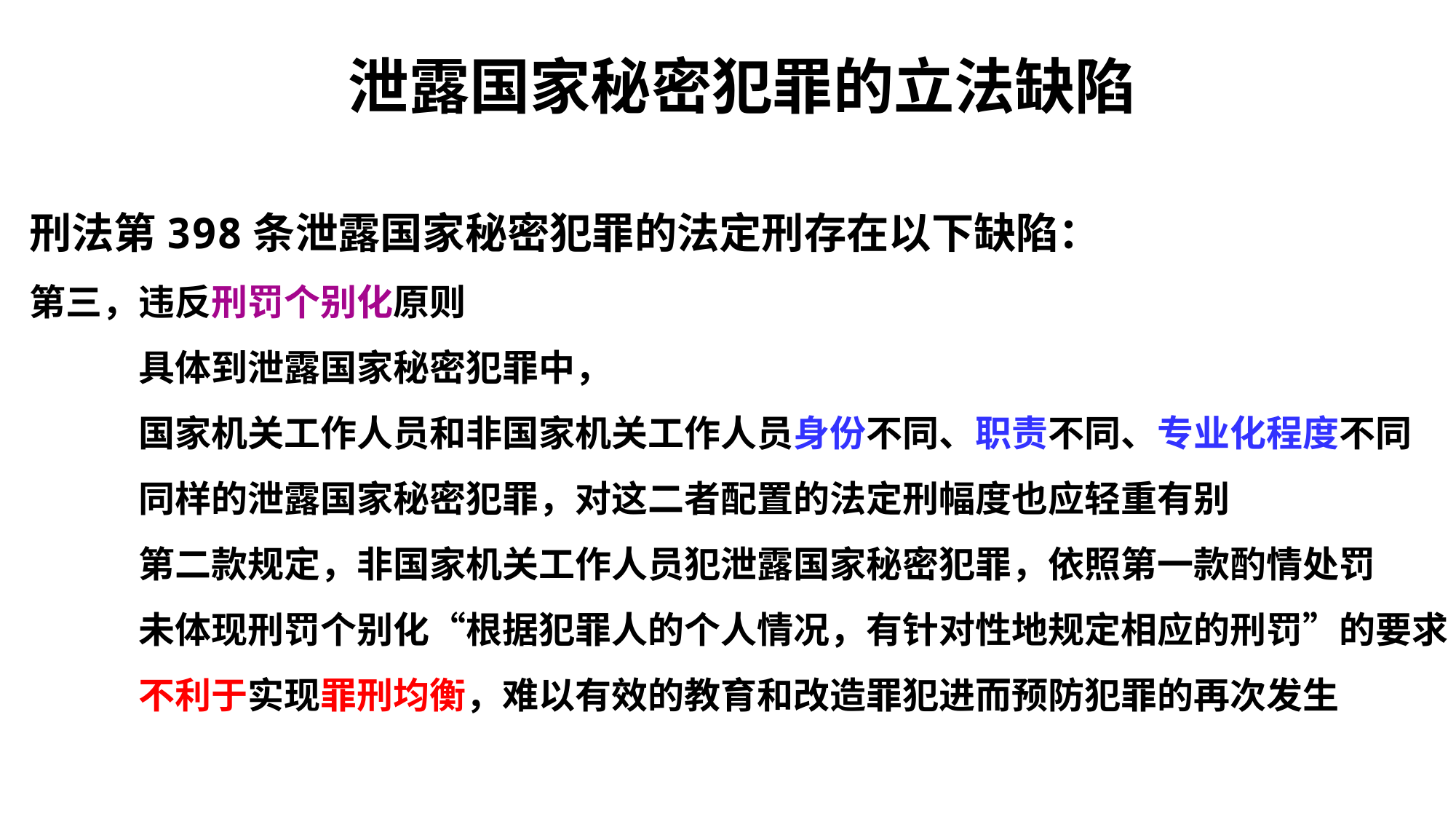

# 泄露国家秘密犯罪的立法缺陷
刑法第398条泄露国家秘密犯罪的法定刑存在以下缺陷：
第三，违反刑罚个别化原则
	具体到泄露国家秘密犯罪中，
	国家机关工作人员和非国家机关工作人员身份不同、职责不同、专业化程度不同
	同样的泄露国家秘密犯罪，对这二者配置的法定刑幅度也应轻重有别
	第二款规定，非国家机关工作人员犯泄露国家秘密犯罪，依照第一款酌情处罚
	未体现刑罚个别化“根据犯罪人的个人情况，有针对性地规定相应的刑罚”的要求
	不利于实现罪刑均衡，难以有效的教育和改造罪犯进而预防犯罪的再次发生